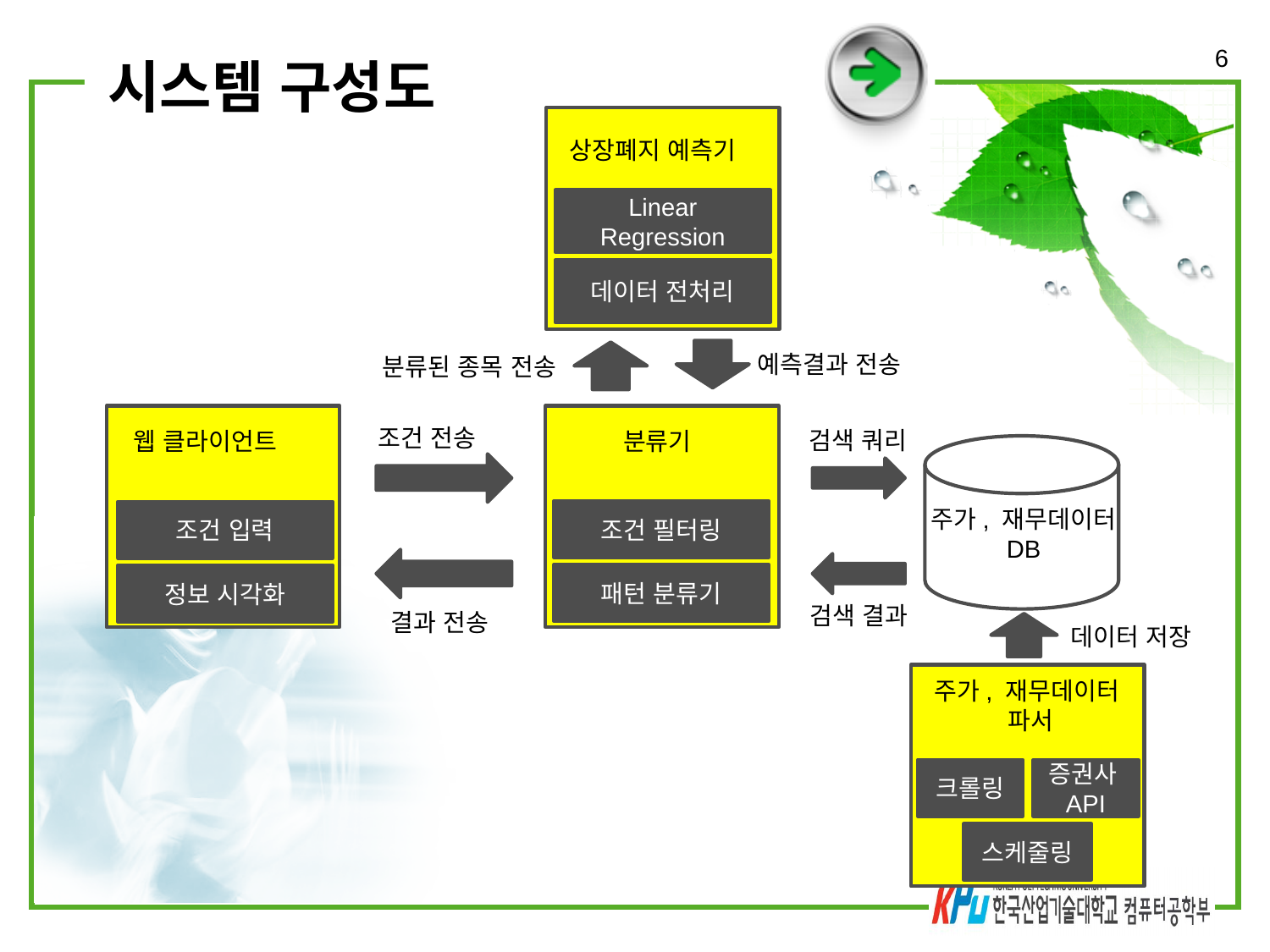

6
# 시스템 구성도

상장폐지 예측기
Linear Regression
데이터 전처리

예측결과 전송
분류된 종목 전송

조건 전송
검색 쿼리
웹 클라이언트
분류기

주가, 재무데이터
DB
조건 필터링
조건 입력

패턴 분류기
정보 시각화
검색 결과
결과 전송

데이터 저장

주가, 재무데이터
파서
크롤링
증권사API
스케줄링